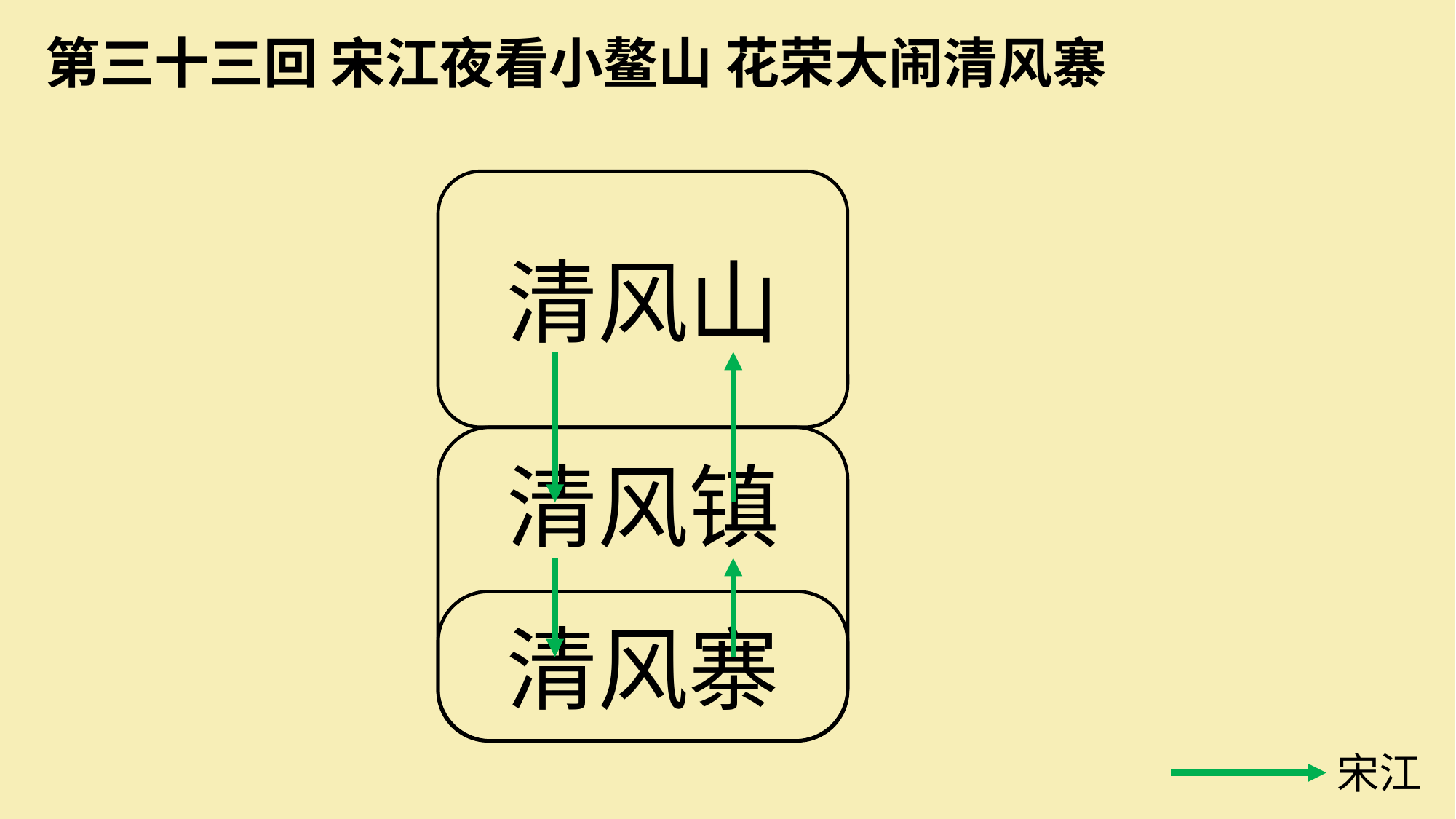

第三十三回 宋江夜看小鳌山 花荣大闹清风寨
清风山
清风镇

清风寨
宋江